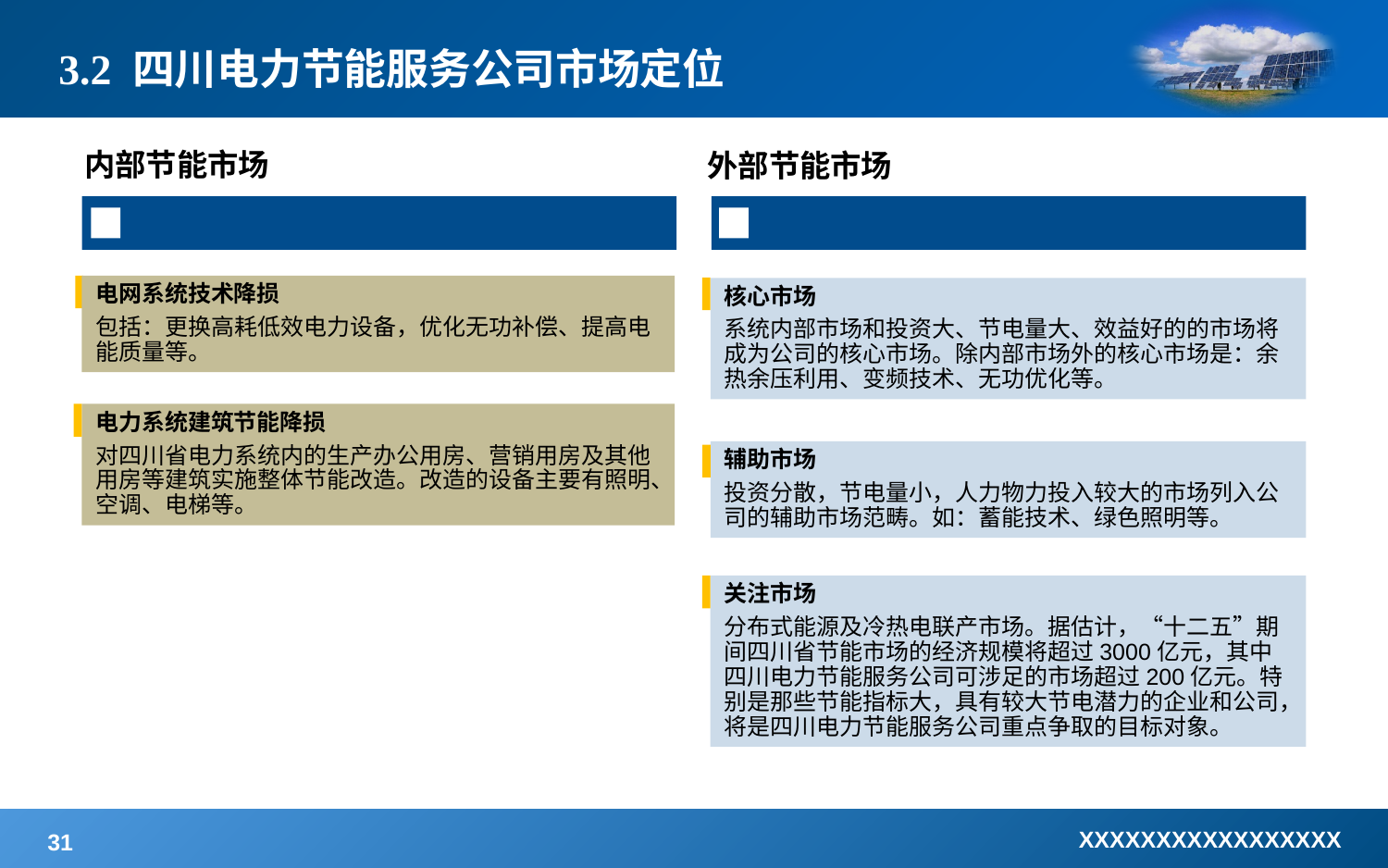

# 3.2 四川电力节能服务公司市场定位
内部节能市场
外部节能市场

电网系统技术降损
包括：更换高耗低效电力设备，优化无功补偿、提高电能质量等。

核心市场
系统内部市场和投资大、节电量大、效益好的的市场将成为公司的核心市场。除内部市场外的核心市场是：余热余压利用、变频技术、无功优化等。

电力系统建筑节能降损
对四川省电力系统内的生产办公用房、营销用房及其他用房等建筑实施整体节能改造。改造的设备主要有照明、空调、电梯等。
辅助市场
投资分散，节电量小，人力物力投入较大的市场列入公司的辅助市场范畴。如：蓄能技术、绿色照明等。

关注市场
分布式能源及冷热电联产市场。据估计，“十二五”期间四川省节能市场的经济规模将超过3000亿元，其中四川电力节能服务公司可涉足的市场超过200亿元。特别是那些节能指标大，具有较大节电潜力的企业和公司，将是四川电力节能服务公司重点争取的目标对象。